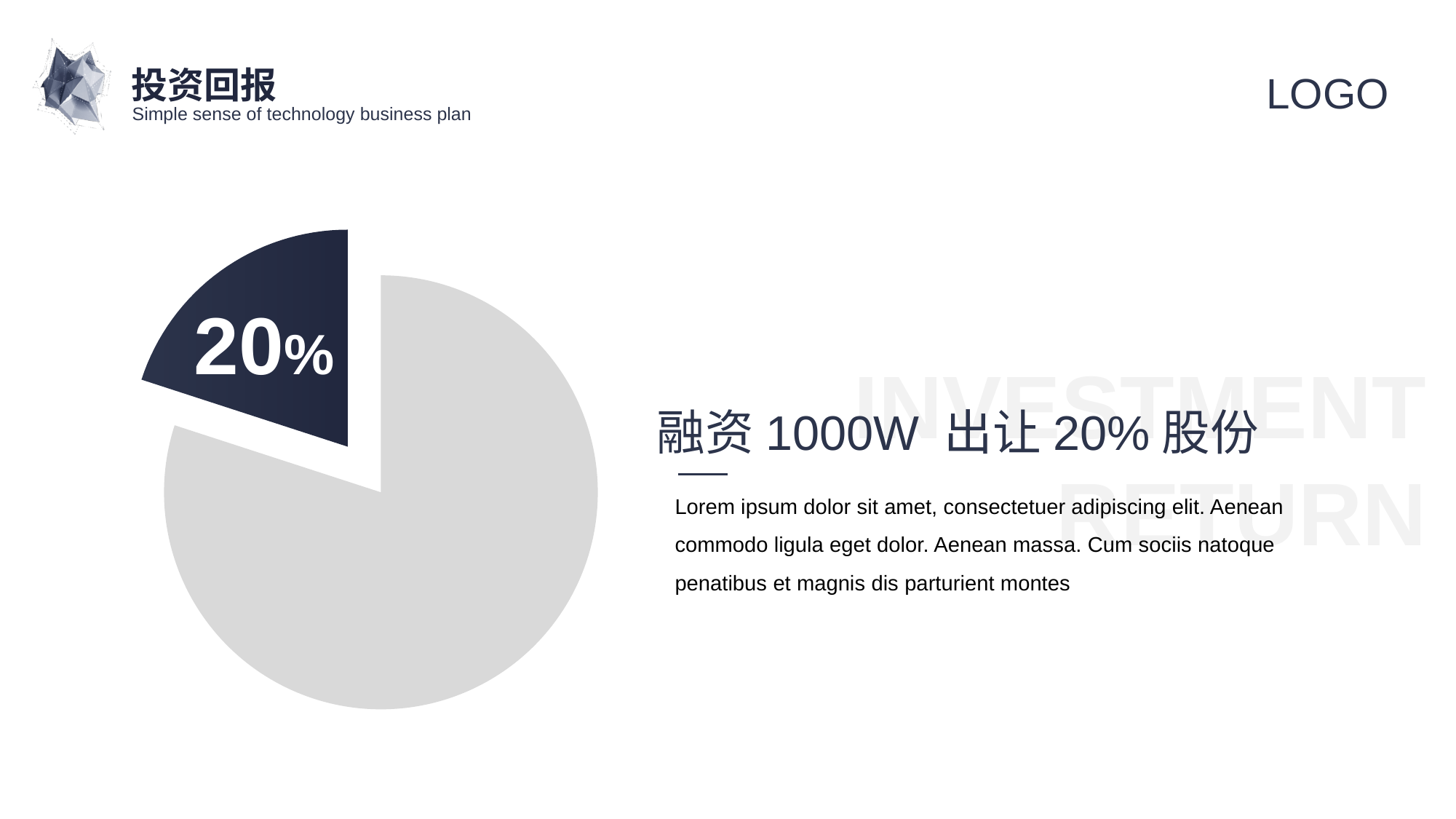

投资回报
Simple sense of technology business plan

### Chart

| Category | 销售额 |
|---|---|
| 第一季度 | 8.0 |
| 第二季度 | 2.0 |
20%
INVESTMENT
RETURN
融资1000W 出让20%股份
Lorem ipsum dolor sit amet, consectetuer adipiscing elit. Aenean commodo ligula eget dolor. Aenean massa. Cum sociis natoque penatibus et magnis dis parturient montes